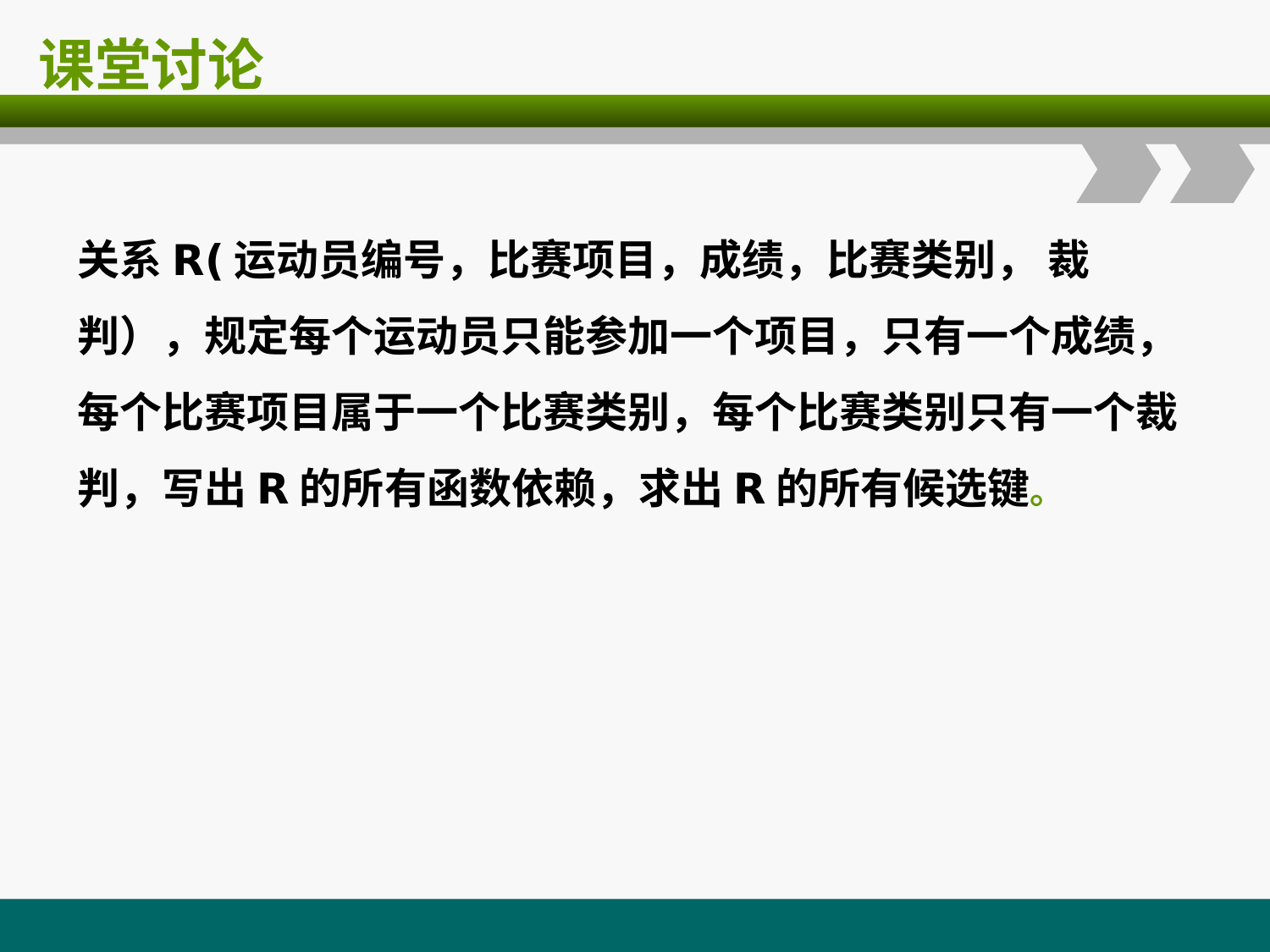

# 课堂讨论
关系R(运动员编号，比赛项目，成绩，比赛类别， 裁判），规定每个运动员只能参加一个项目，只有一个成绩，每个比赛项目属于一个比赛类别，每个比赛类别只有一个裁判，写出R的所有函数依赖，求出R的所有候选键。